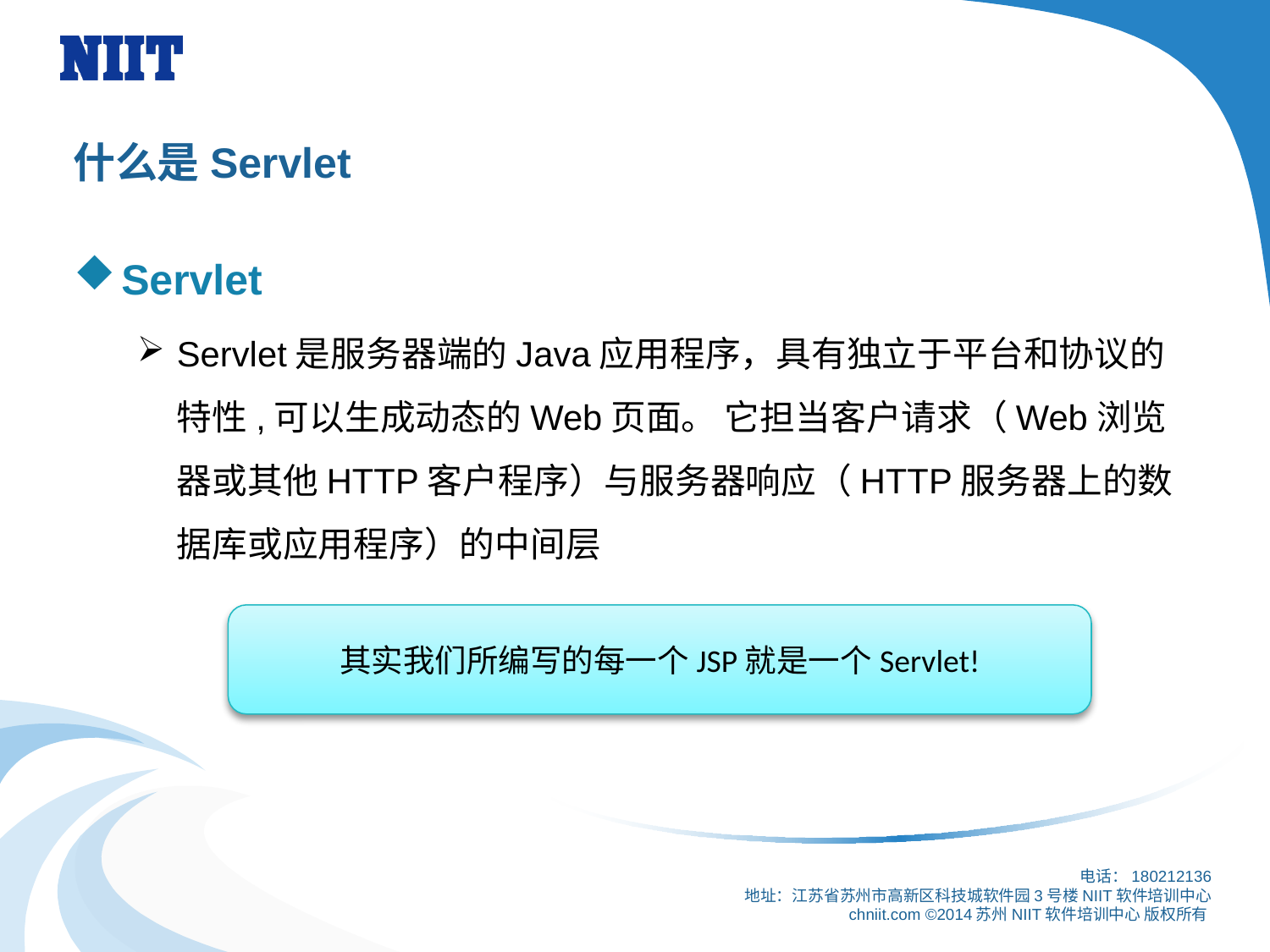

# 什么是Servlet
Servlet
Servlet是服务器端的Java应用程序，具有独立于平台和协议的特性,可以生成动态的Web页面。 它担当客户请求（Web浏览器或其他HTTP客户程序）与服务器响应（HTTP服务器上的数据库或应用程序）的中间层
其实我们所编写的每一个JSP就是一个Servlet!